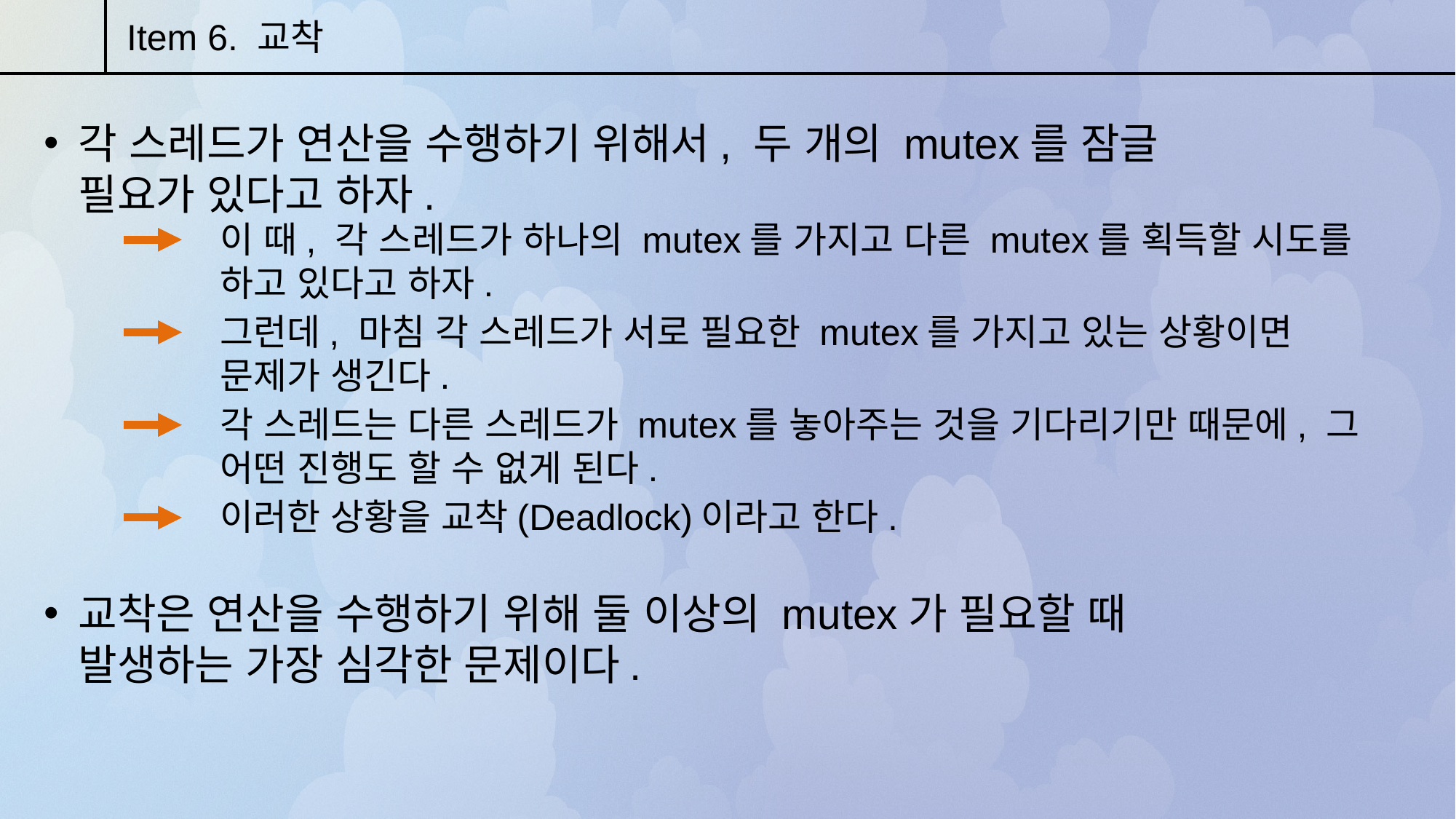

Item 6. 교착
각 스레드가 연산을 수행하기 위해서, 두 개의 mutex를 잠글 필요가 있다고 하자.
이 때, 각 스레드가 하나의 mutex를 가지고 다른 mutex를 획득할 시도를 하고 있다고 하자.
그런데, 마침 각 스레드가 서로 필요한 mutex를 가지고 있는 상황이면 문제가 생긴다.
각 스레드는 다른 스레드가 mutex를 놓아주는 것을 기다리기만 때문에, 그 어떤 진행도 할 수 없게 된다.
이러한 상황을 교착(Deadlock)이라고 한다.
교착은 연산을 수행하기 위해 둘 이상의 mutex가 필요할 때 발생하는 가장 심각한 문제이다.